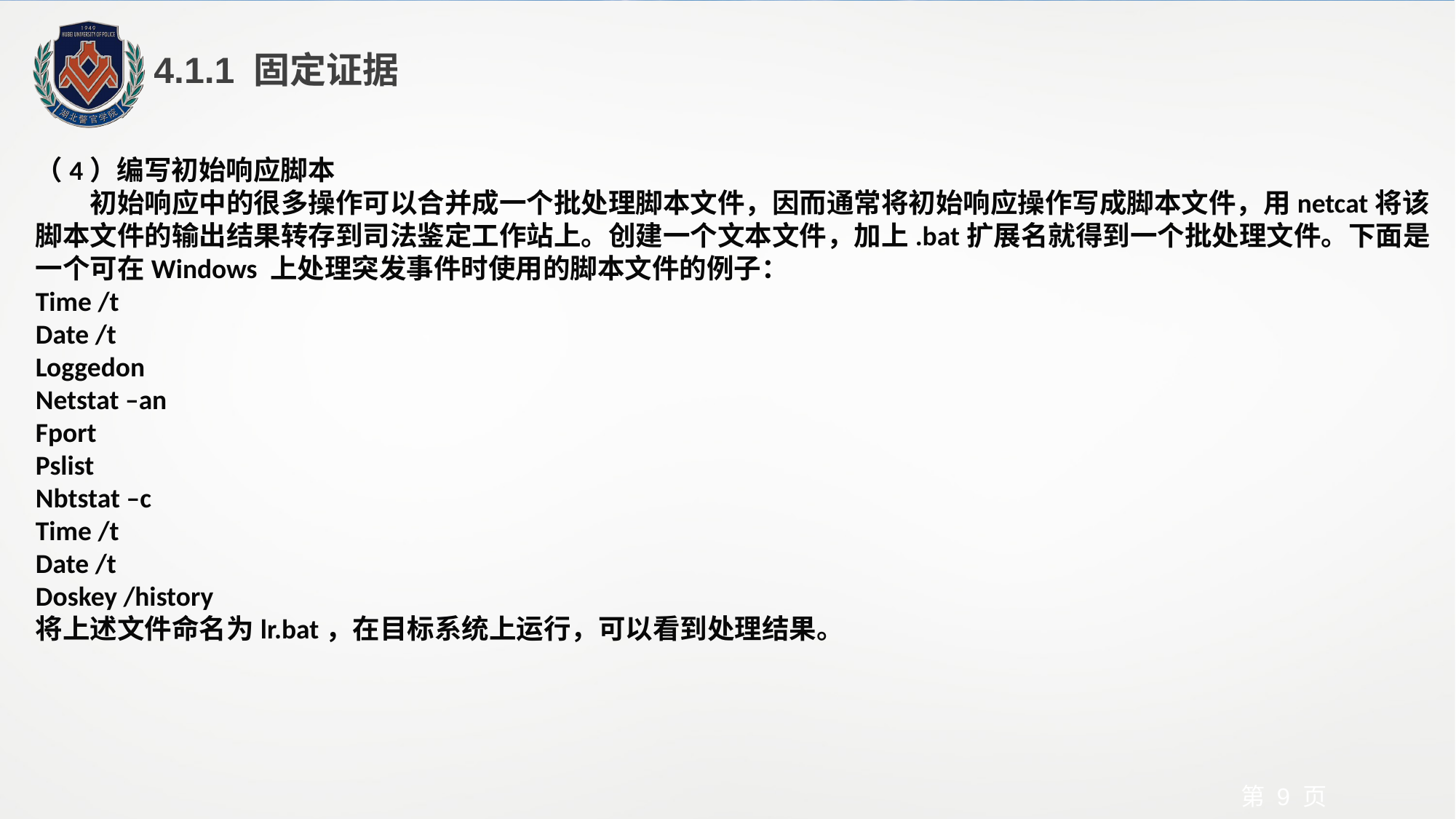

4.1.1 固定证据
（4）编写初始响应脚本
　　初始响应中的很多操作可以合并成一个批处理脚本文件，因而通常将初始响应操作写成脚本文件，用netcat将该脚本文件的输出结果转存到司法鉴定工作站上。创建一个文本文件，加上.bat扩展名就得到一个批处理文件。下面是一个可在Windows 上处理突发事件时使用的脚本文件的例子：
Time /t
Date /t
Loggedon
Netstat –an
Fport
Pslist
Nbtstat –c
Time /t
Date /t
Doskey /history
将上述文件命名为lr.bat，在目标系统上运行，可以看到处理结果。